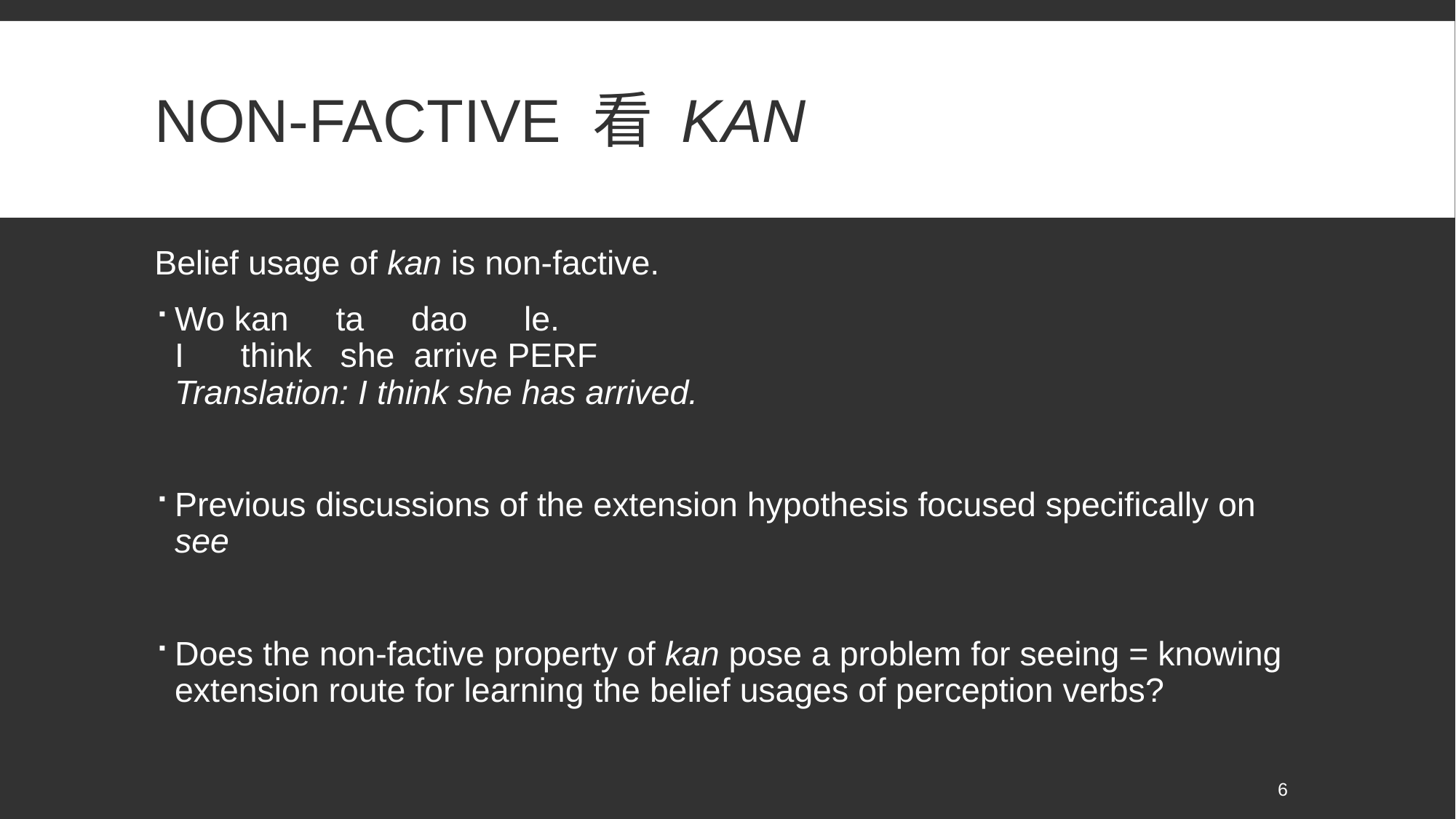

# Non-factive 看 kan
Belief usage of kan is non-factive.
Wo kan     ta     dao      le.
I      think   she  arrive PERF
Translation: I think she has arrived.

Previous discussions of the extension hypothesis focused specifically on see

Does the non-factive property of kan pose a problem for seeing = knowing extension route for learning the belief usages of perception verbs?
6